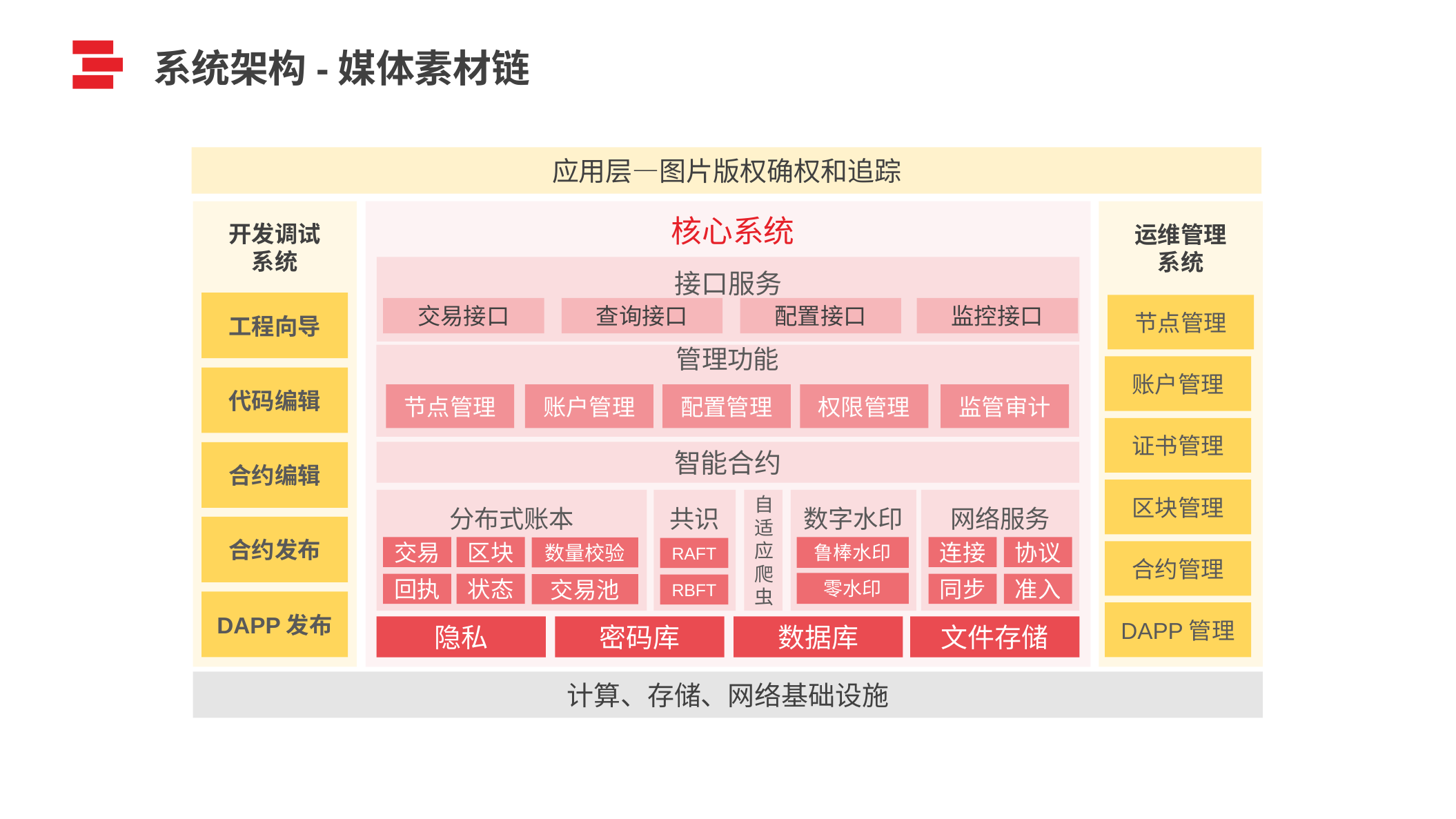

系统架构-媒体素材链

应用层—图片版权确权和追踪

核心系统
开发调试
系统
运维管理
系统
接口服务

工程向导
节点管理
交易接口
查询接口
配置接口
监控接口
管理功能

账户管理
代码编辑
节点管理
账户管理
配置管理
权限管理
监管审计
证书管理
智能合约
合约编辑
区块管理
分布式账本

共识

自
适
应
爬
虫
数字水印

网络服务

合约发布
交易
区块
鲁棒水印
连接
协议
数量校验
RAFT
合约管理
零水印
回执
状态
同步
准入
交易池
RBFT
DAPP发布
DAPP管理
隐私
密码库
数据库
文件存储
计算、存储、网络基础设施